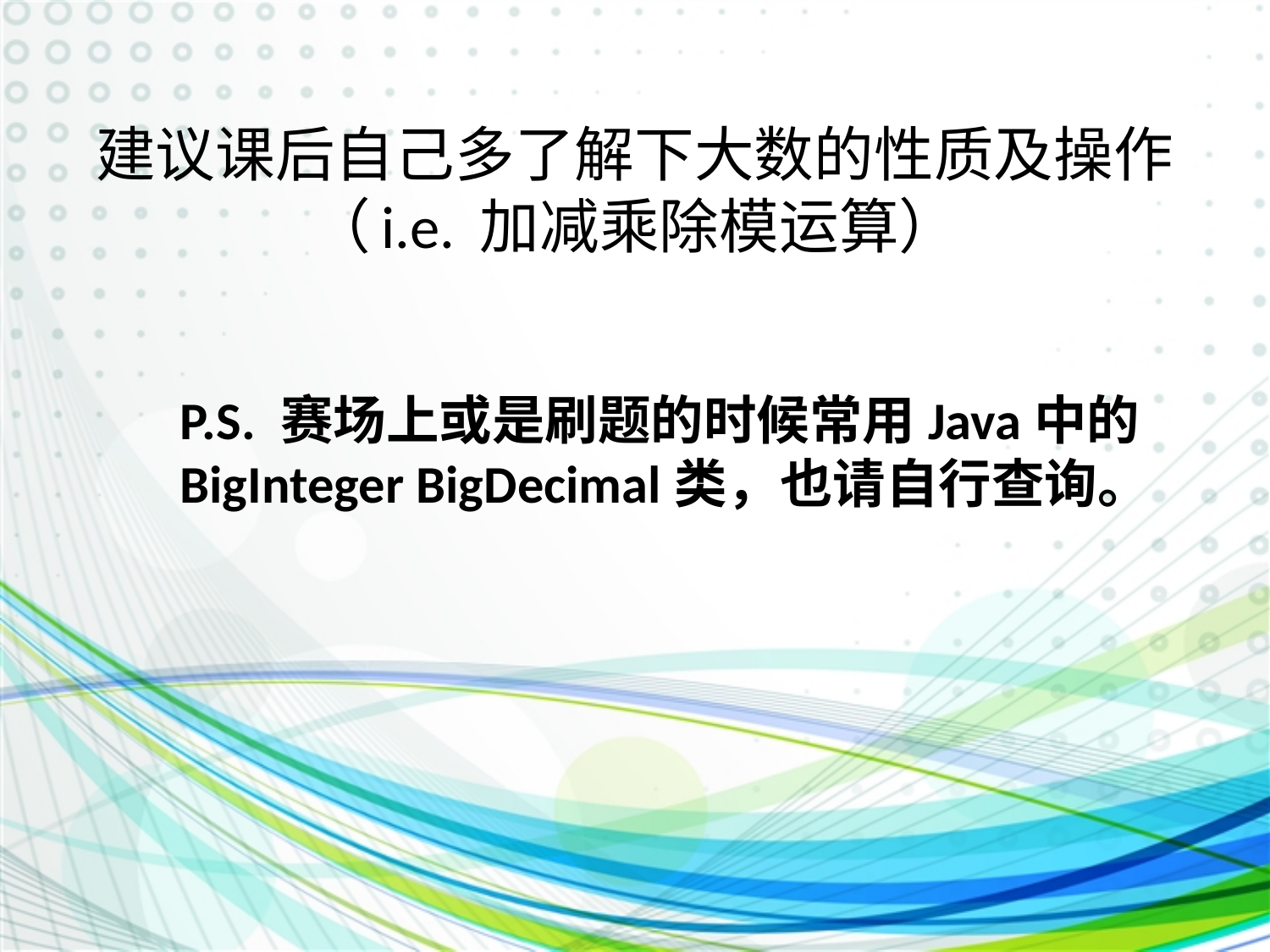

# 建议课后自己多了解下大数的性质及操作（i.e. 加减乘除模运算）
P.S. 赛场上或是刷题的时候常用Java中的BigInteger BigDecimal类，也请自行查询。